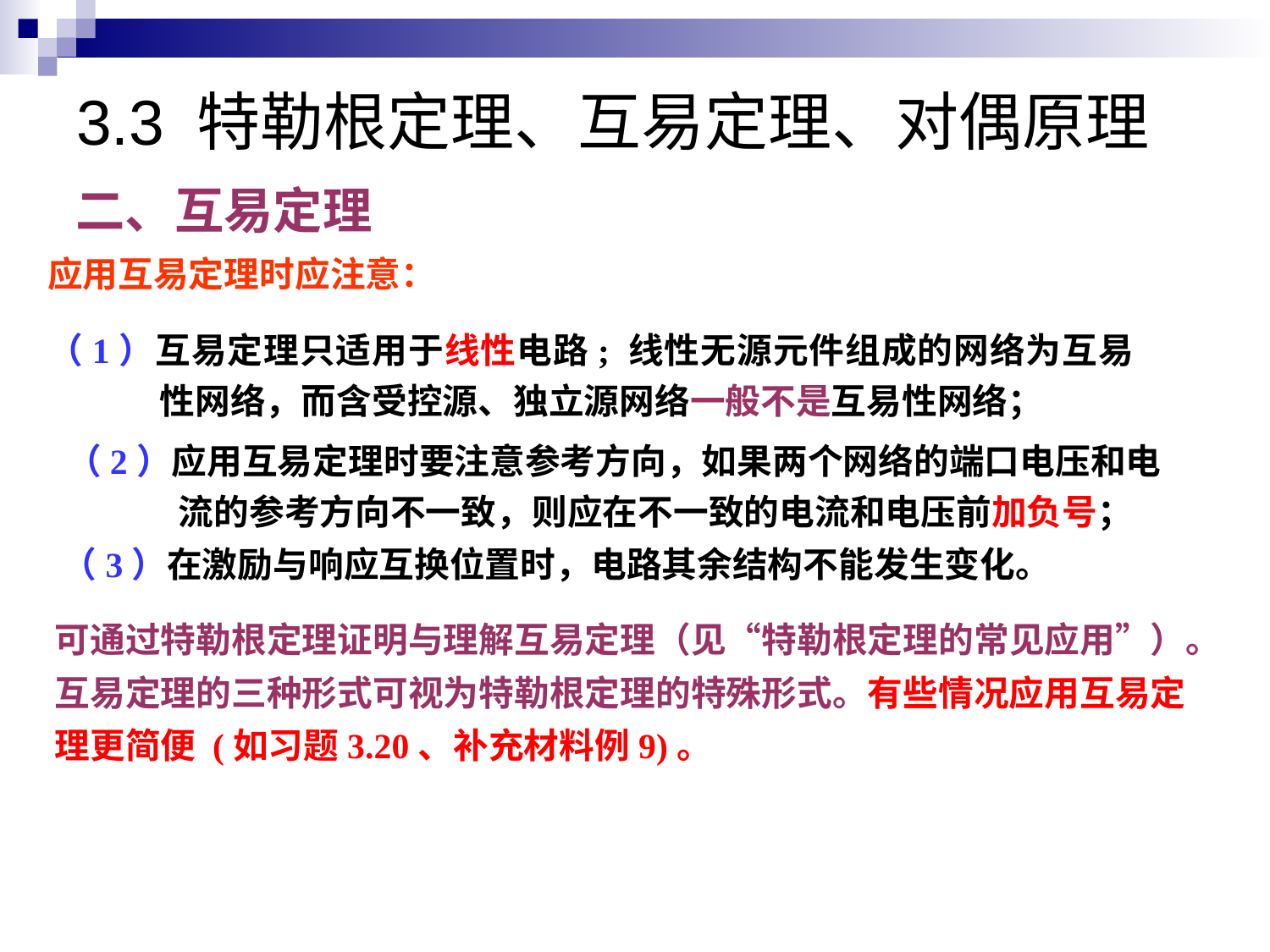

# 3.3 特勒根定理、互易定理、对偶原理
二、互易定理
应用互易定理时应注意：
（1）互易定理只适用于线性电路; 线性无源元件组成的网络为互易性网络，而含受控源、独立源网络一般不是互易性网络；
（2）应用互易定理时要注意参考方向，如果两个网络的端口电压和电流的参考方向不一致，则应在不一致的电流和电压前加负号；
（3）在激励与响应互换位置时，电路其余结构不能发生变化。
可通过特勒根定理证明与理解互易定理（见“特勒根定理的常见应用”）。互易定理的三种形式可视为特勒根定理的特殊形式。有些情况应用互易定理更简便 (如习题3.20、补充材料例9)。